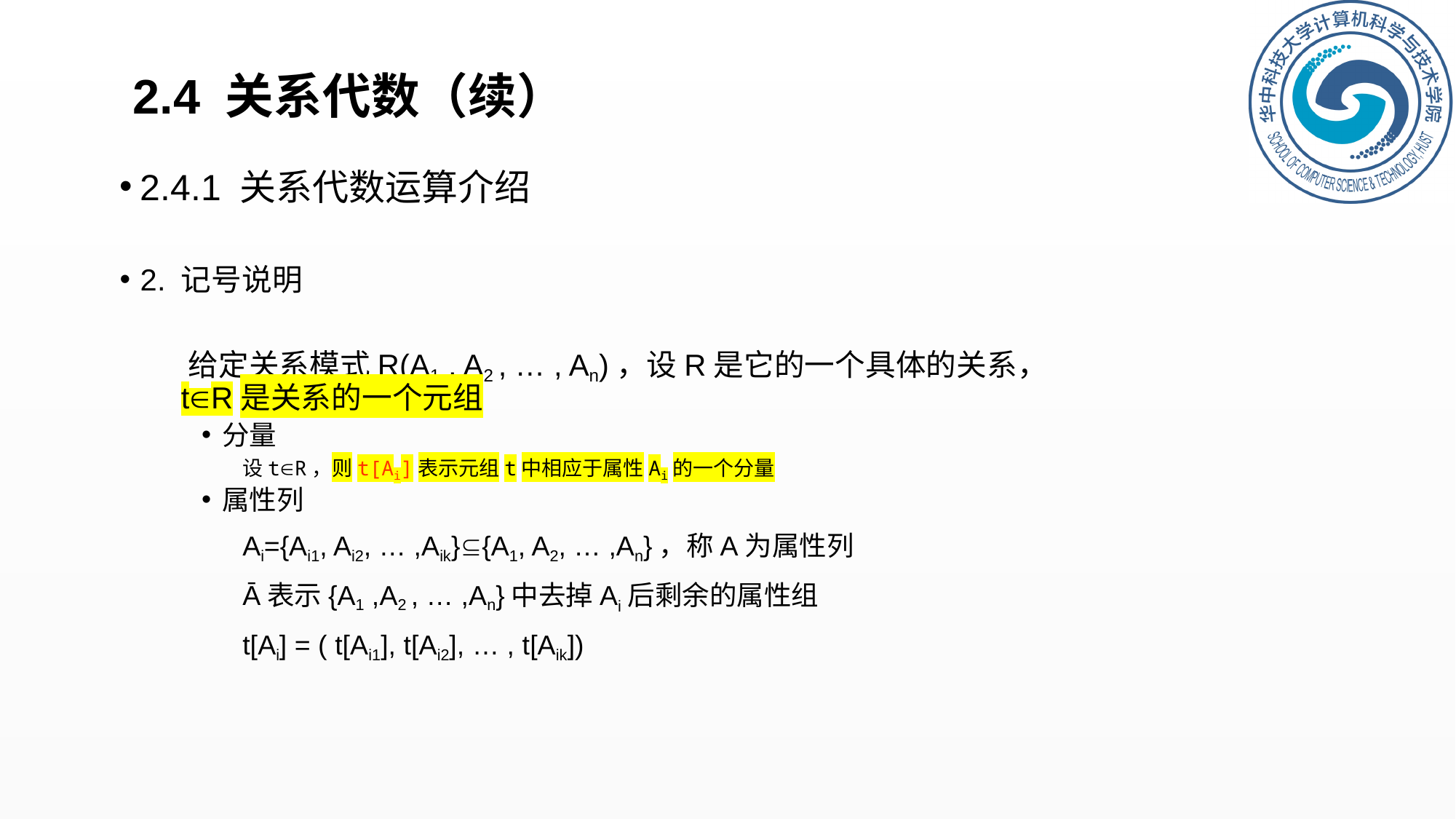

# 2.4 关系代数（续）
2.4.1 关系代数运算介绍

2. 记号说明

   给定关系模式R(A1 , A2 , … , An)，设R是它的一个具体的关系，t∈R是关系的一个元组
分量
设t∈R，则t[Ai]表示元组t中相应于属性Ai的一个分量
属性列
Ai={Ai1, Ai2, … ,Aik}⊆{A1, A2, … ,An}，称A为属性列
Ā表示{A1 ,A2 , … ,An}中去掉Ai后剩余的属性组
t[Ai] = ( t[Ai1], t[Ai2], … , t[Aik])